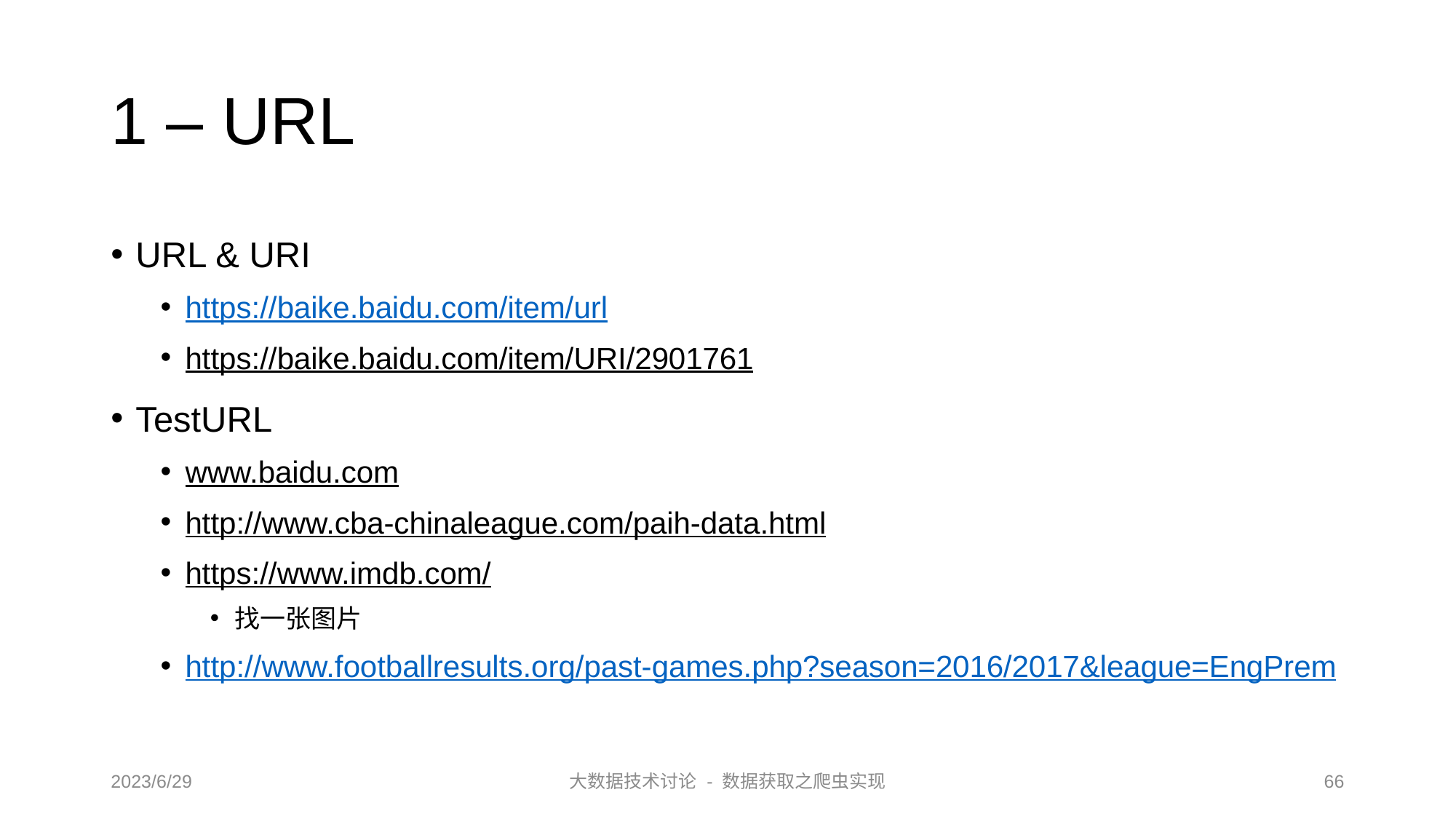

# 1 – URL
URL & URI
https://baike.baidu.com/item/url
https://baike.baidu.com/item/URI/2901761
TestURL
www.baidu.com
http://www.cba-chinaleague.com/paih-data.html
https://www.imdb.com/
找一张图片
http://www.footballresults.org/past-games.php?season=2016/2017&league=EngPrem
2023/6/29
大数据技术讨论 - 数据获取之爬虫实现
66